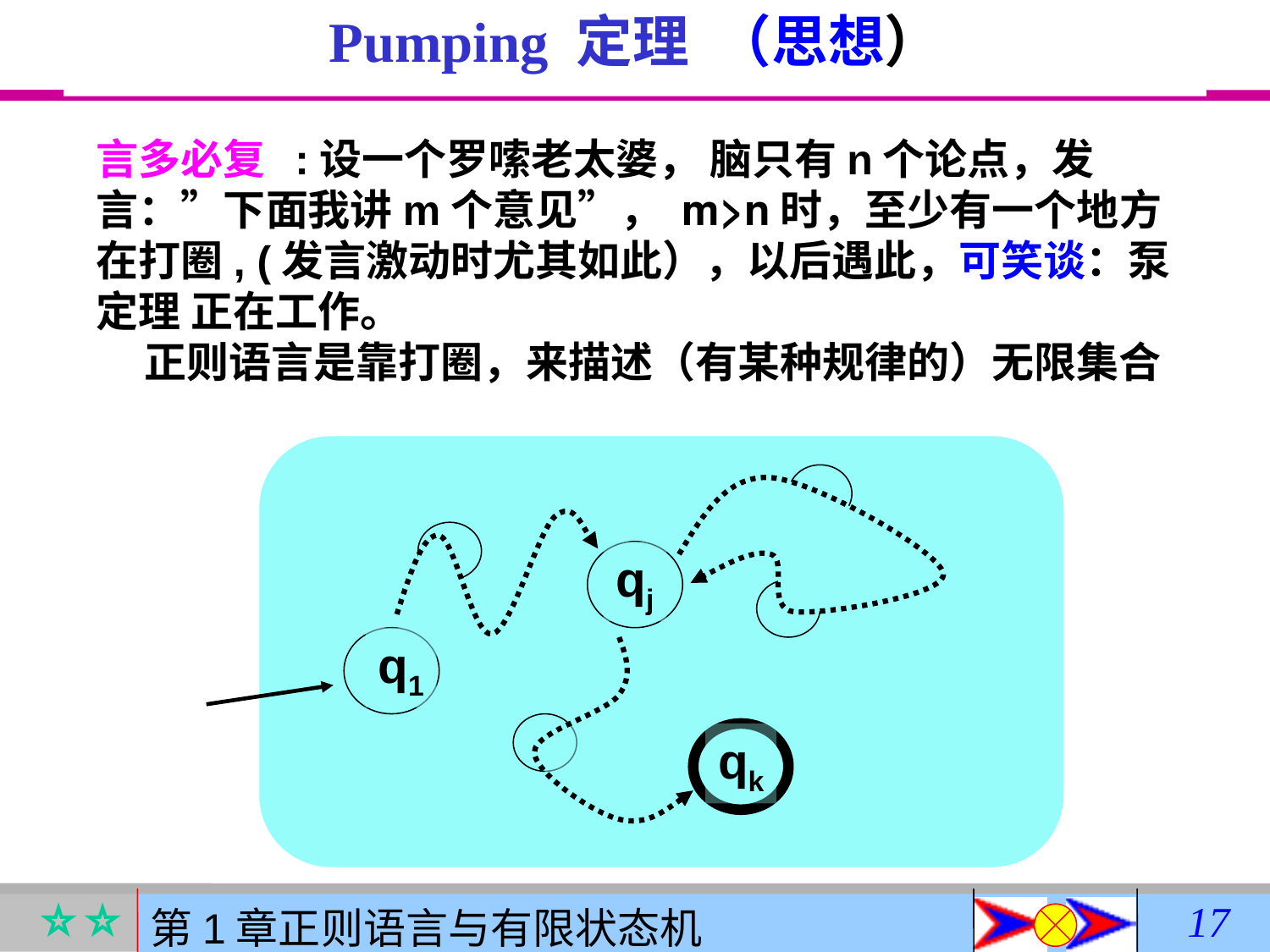

# Pumping 定理  （思想）
言多必复  :设一个罗嗦老太婆， 脑只有n个论点，发言：”下面我讲m个意见”， m>n时，至少有一个地方在打圈, (发言激动时尤其如此），以后遇此，可笑谈：泵定理 正在工作。
    正则语言是靠打圈，来描述（有某种规律的）无限集合

qj

q1

qk